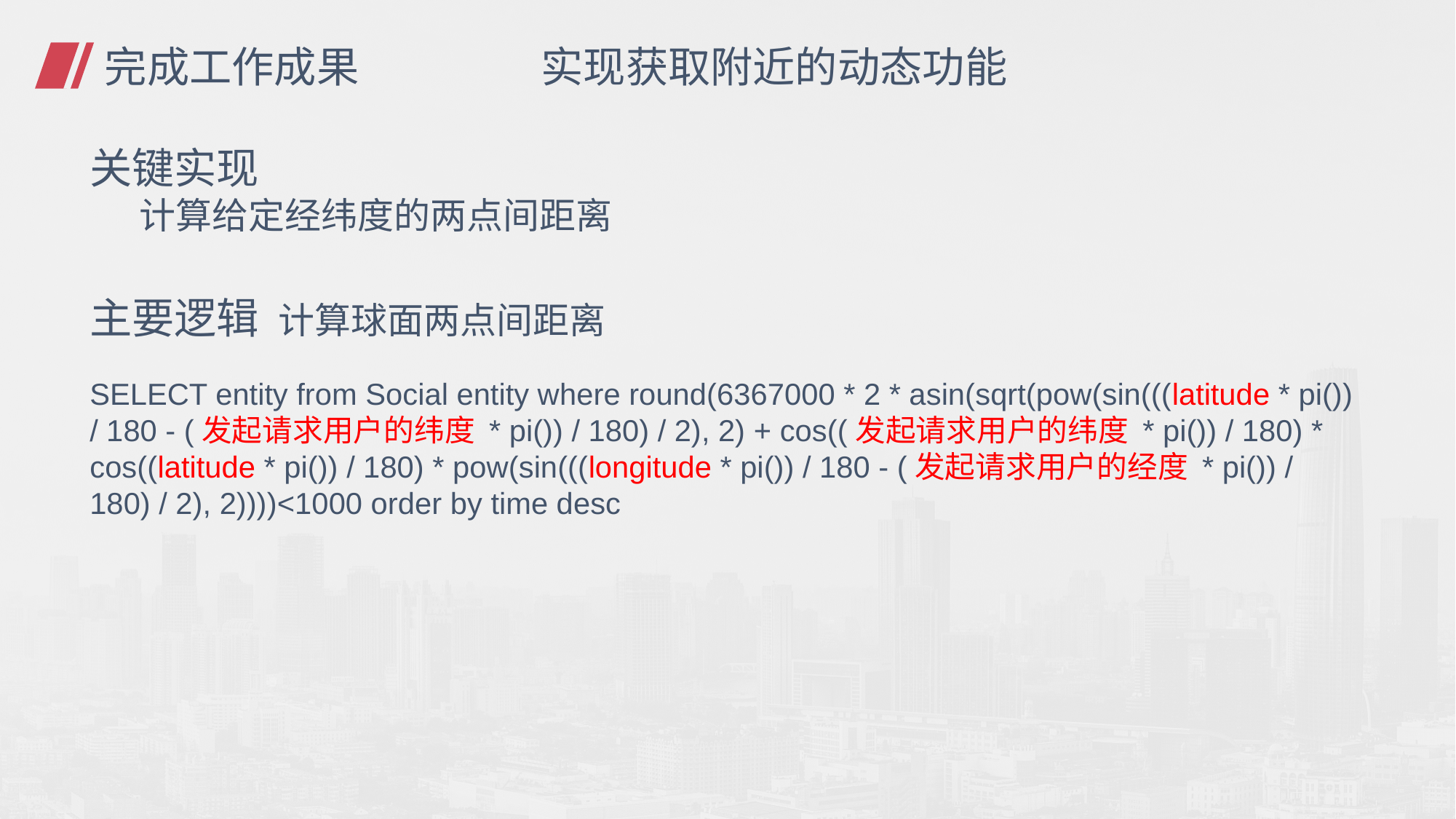

# 完成工作成果
实现获取附近的动态功能
关键实现
     计算给定经纬度的两点间距离
主要逻辑  计算球面两点间距离

SELECT entity from Social entity where round(6367000 * 2 * asin(sqrt(pow(sin(((latitude * pi()) / 180 - (发起请求用户的纬度 * pi()) / 180) / 2), 2) + cos((发起请求用户的纬度 * pi()) / 180) * cos((latitude * pi()) / 180) * pow(sin(((longitude * pi()) / 180 - (发起请求用户的经度 * pi()) / 180) / 2), 2))))<1000 order by time desc